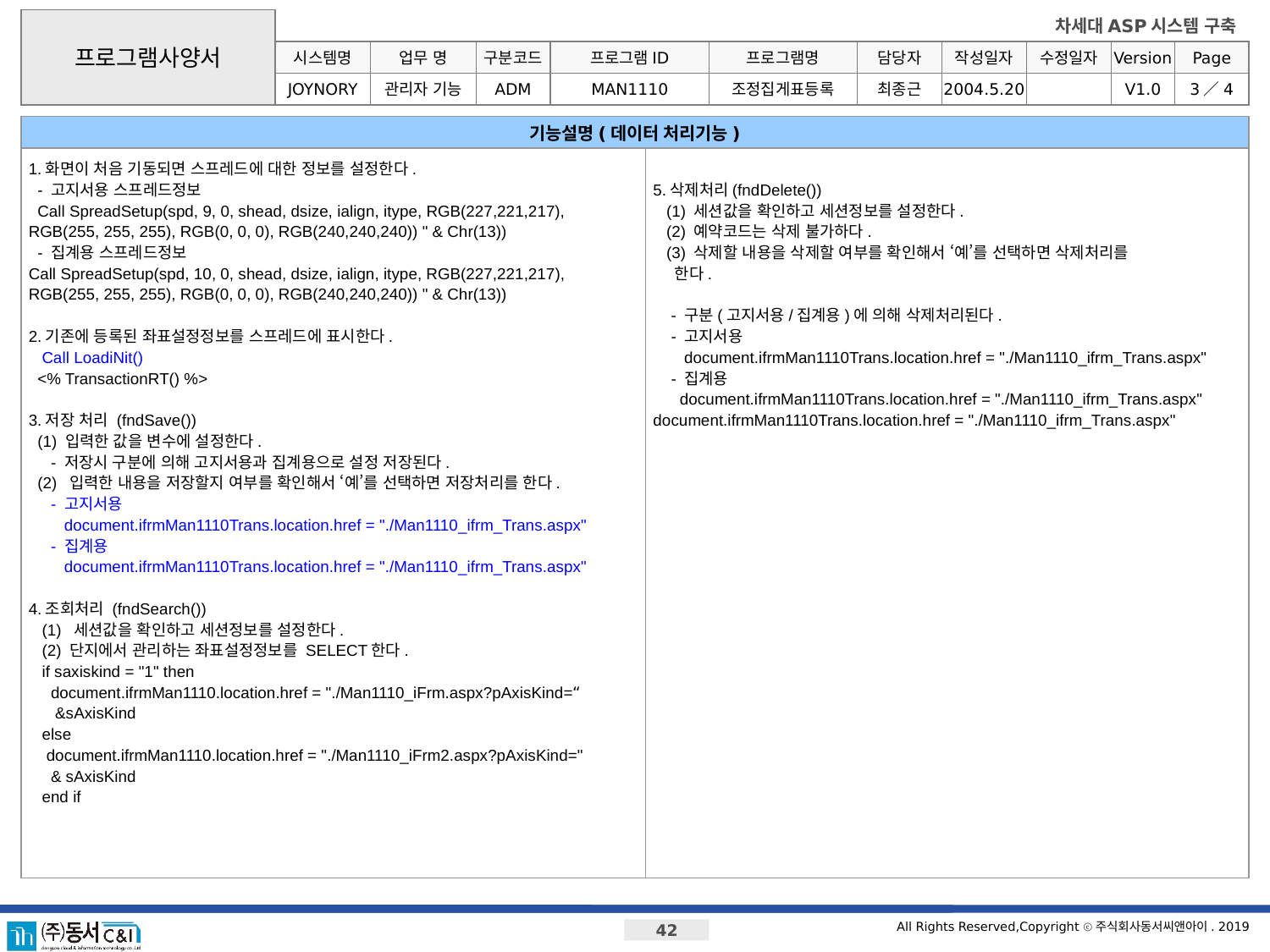

프로그램사양서
시스템명
업무 명
구분코드
프로그램ID
프로그램명
JOYNORY
관리자 기능
ADM
MAN1110
조정집게표등록
최종근
2004.5.20

V1.0
3／4
기능설명(데이터 처리기능)
1.화면이 처음 기동되면 스프레드에 대한 정보를 설정한다.
  - 고지서용 스프레드정보
  Call SpreadSetup(spd, 9, 0, shead, dsize, ialign, itype, RGB(227,221,217), RGB(255, 255, 255), RGB(0, 0, 0), RGB(240,240,240)) " & Chr(13))
  - 집계용 스프레드정보
Call SpreadSetup(spd, 10, 0, shead, dsize, ialign, itype, RGB(227,221,217), RGB(255, 255, 255), RGB(0, 0, 0), RGB(240,240,240)) " & Chr(13))

2.기존에 등록된 좌표설정정보를 스프레드에 표시한다.
   Call LoadiNit()
  <% TransactionRT() %>

3.저장 처리 (fndSave())
  (1) 입력한 값을 변수에 설정한다.
     - 저장시 구분에 의해 고지서용과 집계용으로 설정 저장된다.
  (2)  입력한 내용을 저장할지 여부를 확인해서 ‘예’를 선택하면 저장처리를 한다.
     - 고지서용
        document.ifrmMan1110Trans.location.href = "./Man1110_ifrm_Trans.aspx"
     - 집계용
        document.ifrmMan1110Trans.location.href = "./Man1110_ifrm_Trans.aspx"

4.조회처리 (fndSearch())
   (1)  세션값을 확인하고 세션정보를 설정한다.
   (2) 단지에서 관리하는 좌표설정정보를 SELECT한다.
   if saxiskind = "1" then
     document.ifrmMan1110.location.href = "./Man1110_iFrm.aspx?pAxisKind=“
      &sAxisKind
   else
    document.ifrmMan1110.location.href = "./Man1110_iFrm2.aspx?pAxisKind="
     & sAxisKind
   end if

5.삭제처리(fndDelete())
   (1) 세션값을 확인하고 세션정보를 설정한다.
   (2) 예약코드는 삭제 불가하다.
   (3) 삭제할 내용을 삭제할 여부를 확인해서 ‘예’를 선택하면 삭제처리를
    한다.

    - 구분(고지서용/집계용)에 의해 삭제처리된다.
    - 고지서용
       document.ifrmMan1110Trans.location.href = "./Man1110_ifrm_Trans.aspx"
    - 집계용
      document.ifrmMan1110Trans.location.href = "./Man1110_ifrm_Trans.aspx"
document.ifrmMan1110Trans.location.href = "./Man1110_ifrm_Trans.aspx"